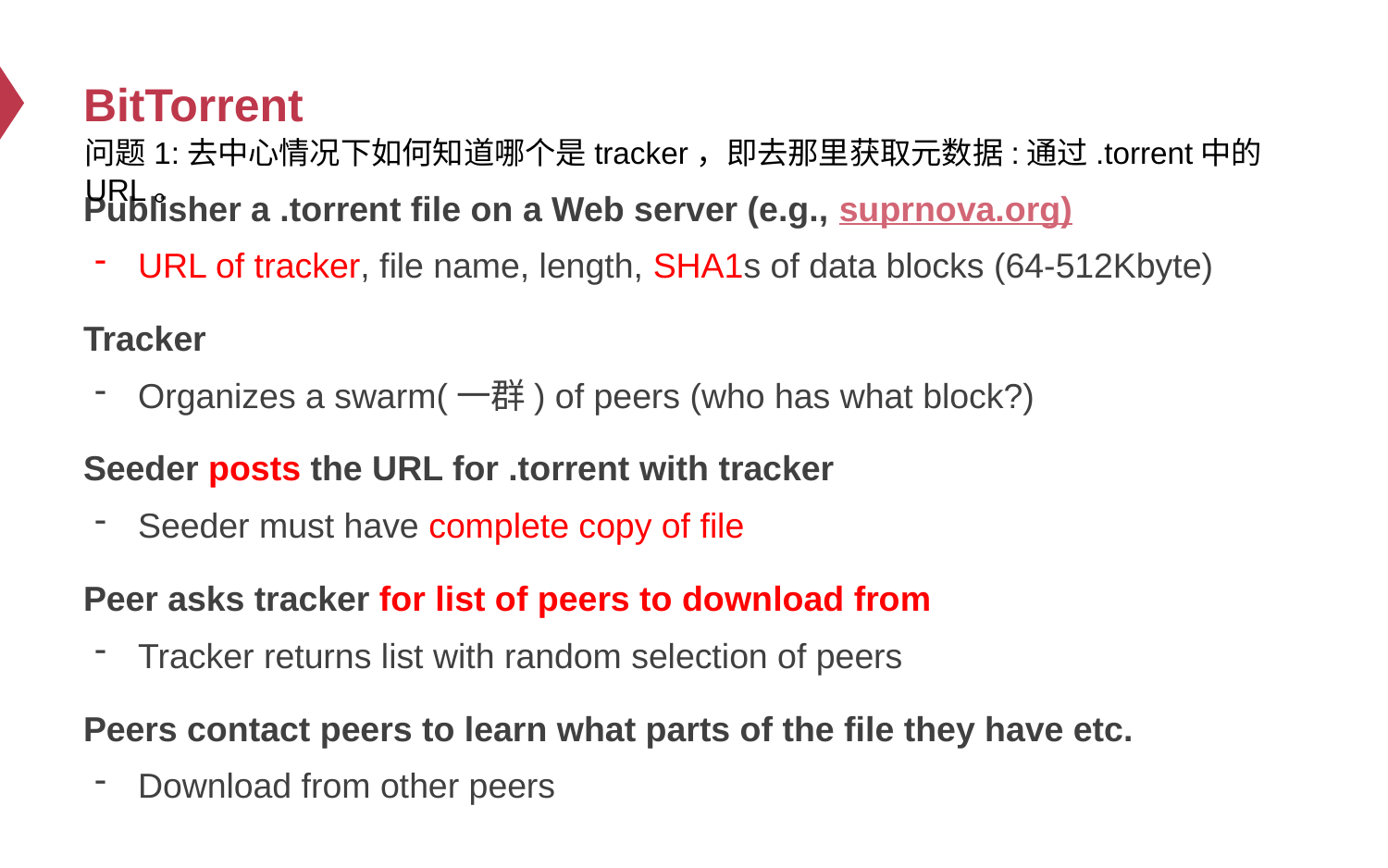

# BitTorrent
问题1:去中心情况下如何知道哪个是tracker，即去那里获取元数据:通过.torrent中的URL。
Publisher a .torrent file on a Web server (e.g., suprnova.org)
URL of tracker, file name, length, SHA1s of data blocks (64-512Kbyte)
Tracker
Organizes a swarm(一群) of peers (who has what block?)
Seeder posts the URL for .torrent with tracker
Seeder must have complete copy of file
Peer asks tracker for list of peers to download from
Tracker returns list with random selection of peers
Peers contact peers to learn what parts of the file they have etc.
Download from other peers
6